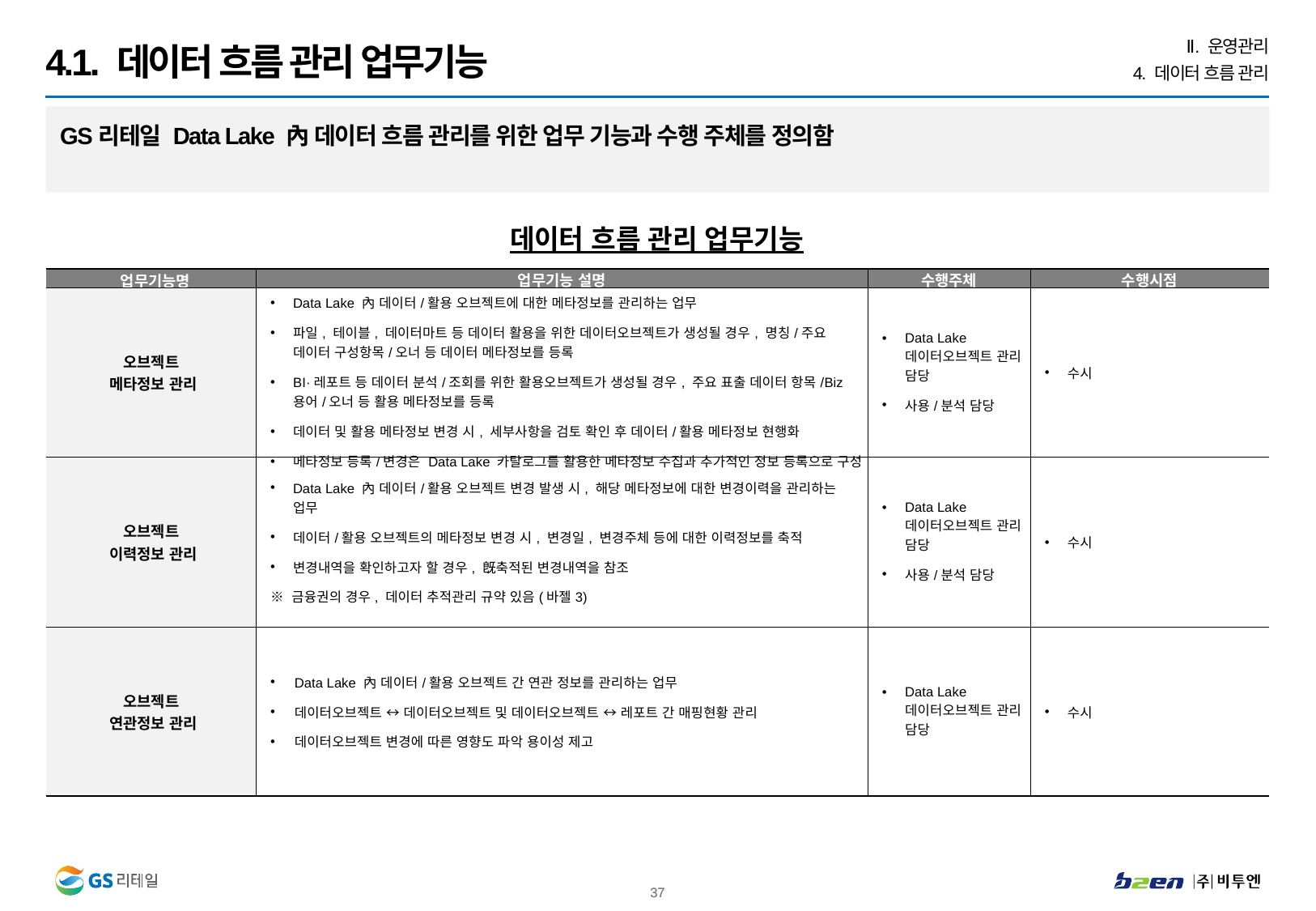

Ⅱ. 운영관리
4. 데이터 흐름 관리
4.1. 데이터 흐름 관리 업무기능
GS리테일 Data Lake 內 데이터 흐름 관리를 위한 업무 기능과 수행 주체를 정의함
데이터 흐름 관리 업무기능
| 업무기능명 | 업무기능 설명 | 수행주체 | 수행시점 |
| --- | --- | --- | --- |
| 오브젝트 메타정보 관리 | Data Lake 內 데이터/활용 오브젝트에 대한 메타정보를 관리하는 업무 파일, 테이블, 데이터마트 등 데이터 활용을 위한 데이터오브젝트가 생성될 경우, 명칭/주요 데이터 구성항목/오너 등 데이터 메타정보를 등록 BI·레포트 등 데이터 분석/조회를 위한 활용오브젝트가 생성될 경우, 주요 표출 데이터 항목/Biz용어/오너 등 활용 메타정보를 등록 데이터 및 활용 메타정보 변경 시, 세부사항을 검토 확인 후 데이터/활용 메타정보 현행화 메타정보 등록/변경은 Data Lake 카탈로그를 활용한 메타정보 수집과 추가적인 정보 등록으로 구성 | Data Lake 데이터오브젝트 관리 담당 사용/분석 담당 | 수시 |
| 오브젝트 이력정보 관리 | Data Lake 內 데이터/활용 오브젝트 변경 발생 시, 해당 메타정보에 대한 변경이력을 관리하는 업무 데이터/활용 오브젝트의 메타정보 변경 시, 변경일, 변경주체 등에 대한 이력정보를 축적 변경내역을 확인하고자 할 경우, 旣축적된 변경내역을 참조 ※ 금융권의 경우, 데이터 추적관리 규약 있음(바젤3) | Data Lake 데이터오브젝트 관리 담당 사용/분석 담당 | 수시 |
| 오브젝트 연관정보 관리 | Data Lake 內 데이터/활용 오브젝트 간 연관 정보를 관리하는 업무 데이터오브젝트 ↔ 데이터오브젝트 및 데이터오브젝트 ↔ 레포트 간 매핑현황 관리 데이터오브젝트 변경에 따른 영향도 파악 용이성 제고 | Data Lake 데이터오브젝트 관리 담당 | 수시 |
37
37